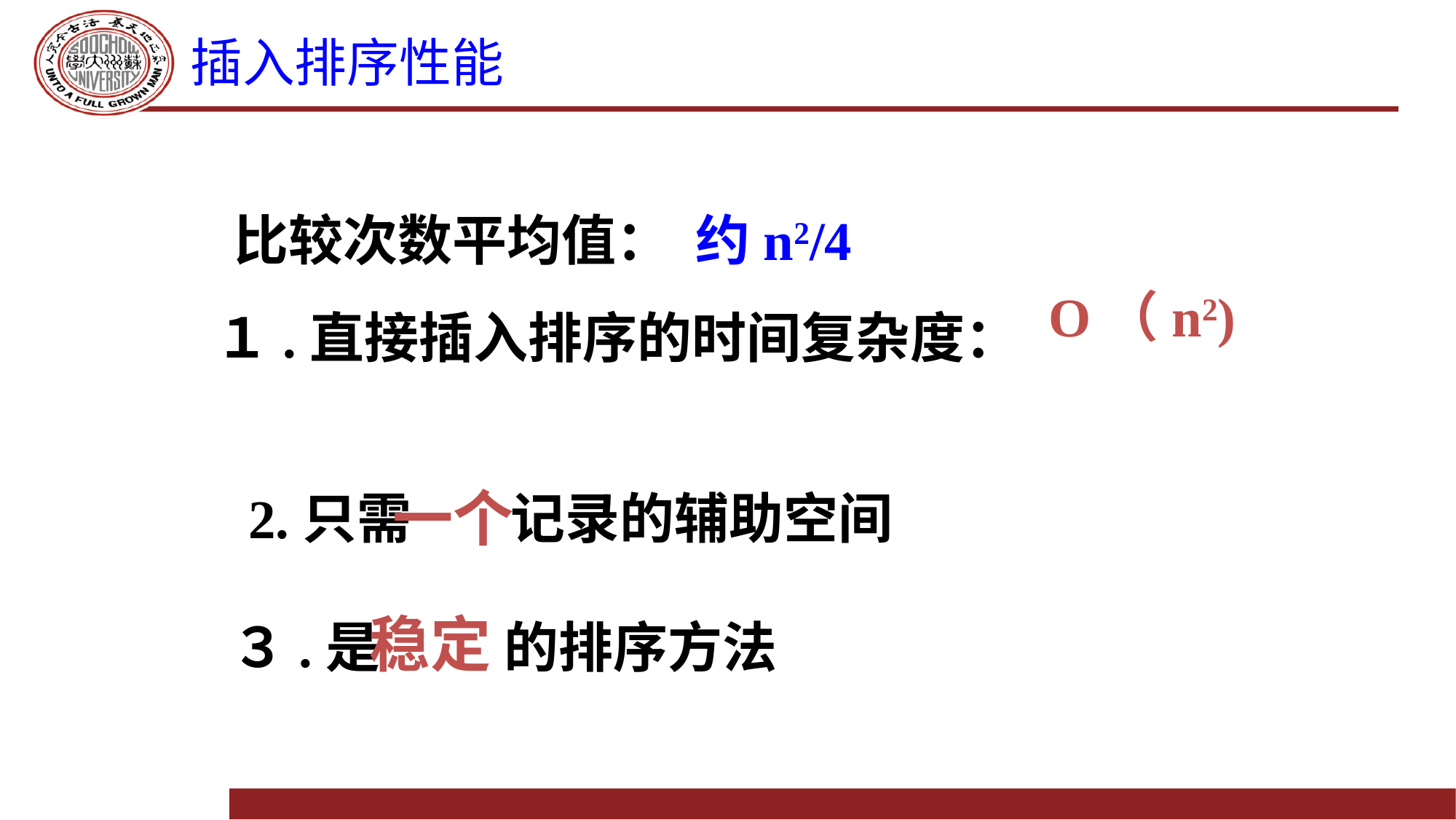

# 插入排序性能
比较次数平均值：  约n2/4
O（n2)
１.直接插入排序的时间复杂度：
一个
2.只需        记录的辅助空间
稳定
３.是          的排序方法